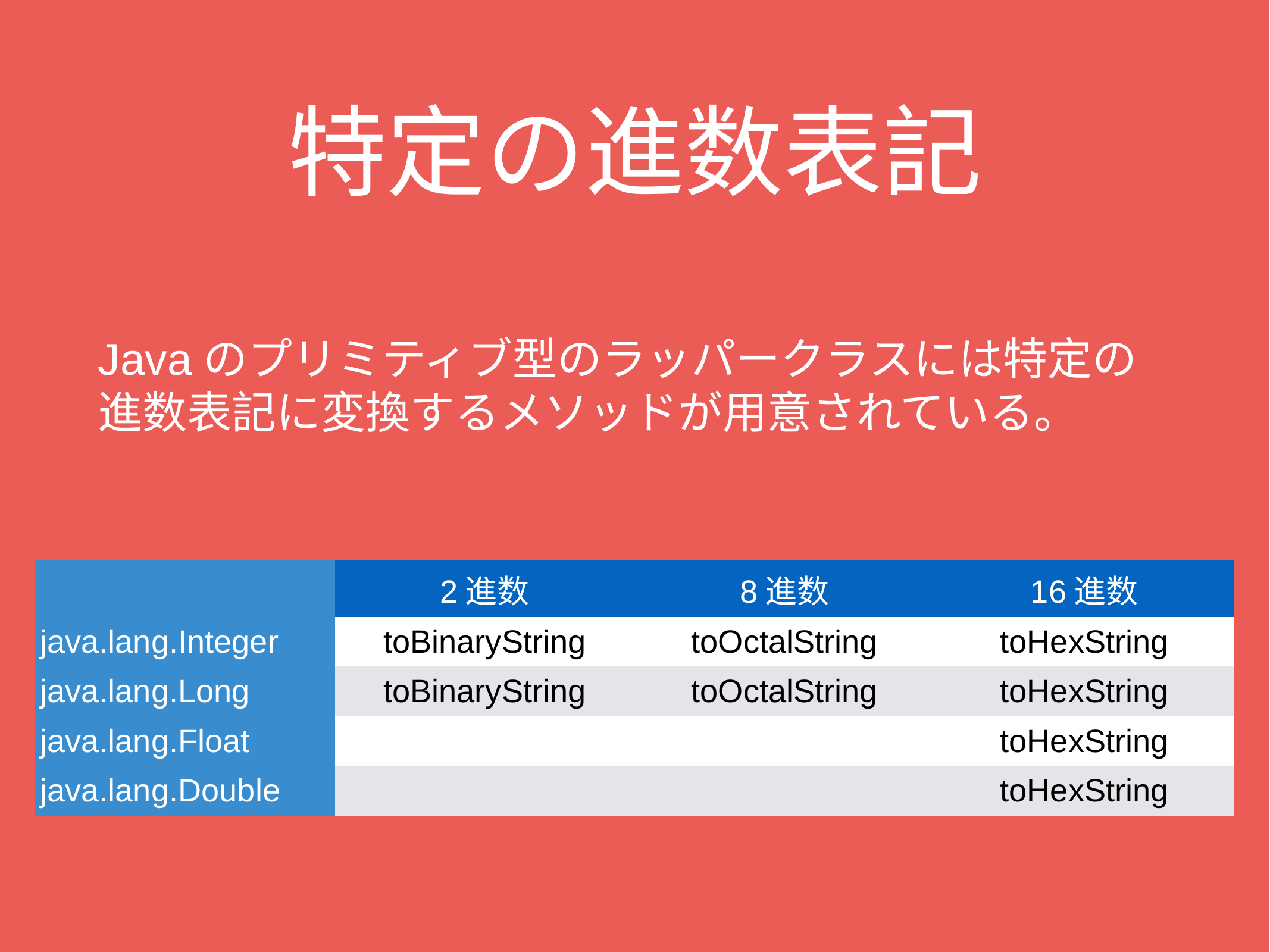

# 特定の進数表記
Javaのプリミティブ型のラッパークラスには特定の進数表記に変換するメソッドが用意されている。
|  | 2進数 | 8進数 | 16進数 |
| --- | --- | --- | --- |
| java.lang.Integer | toBinaryString | toOctalString | toHexString |
| java.lang.Long | toBinaryString | toOctalString | toHexString |
| java.lang.Float |  |  | toHexString |
| java.lang.Double |  |  | toHexString |